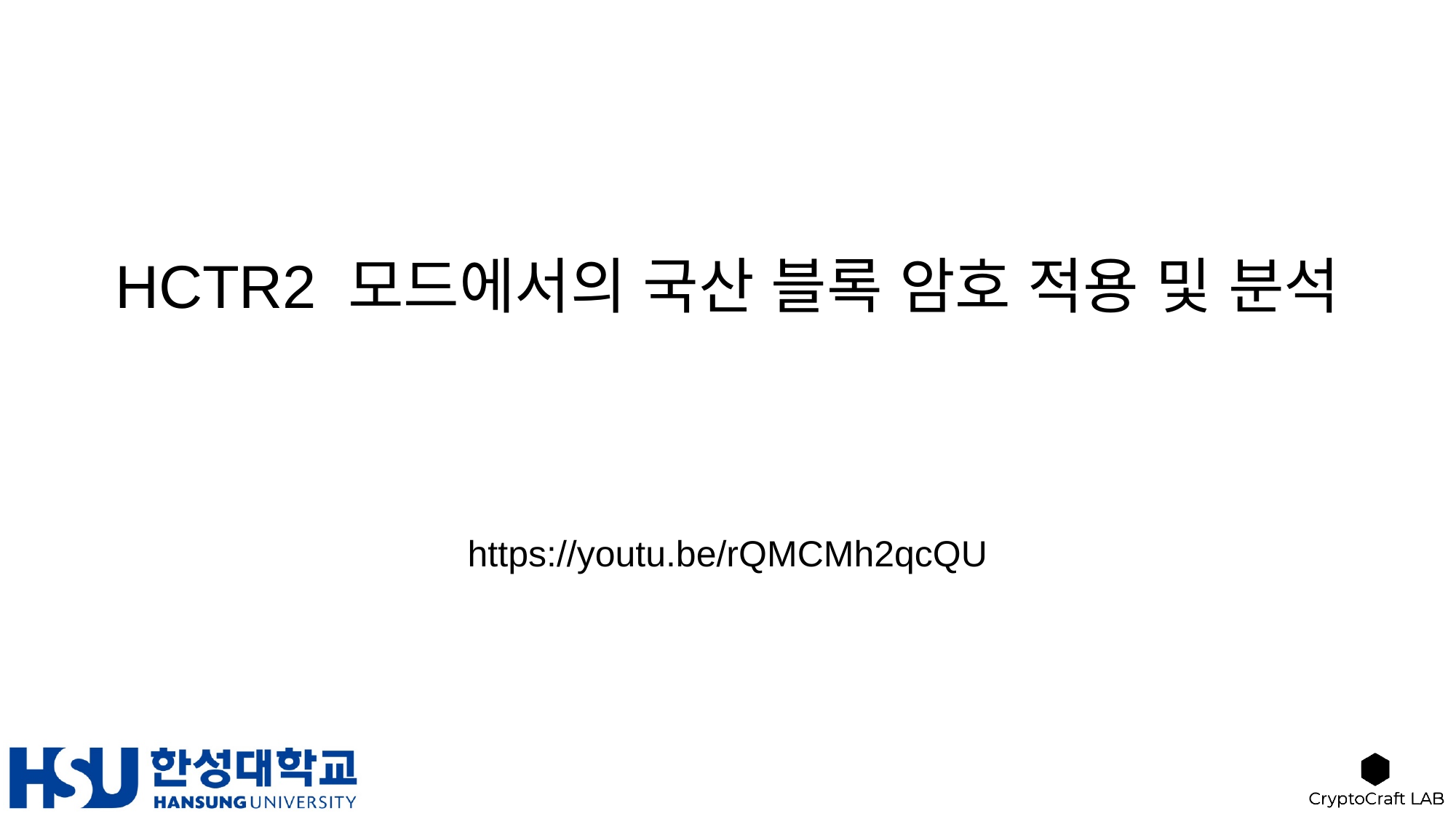

# HCTR2 모드에서의 국산 블록 암호 적용 및 분석
https://youtu.be/rQMCMh2qcQU